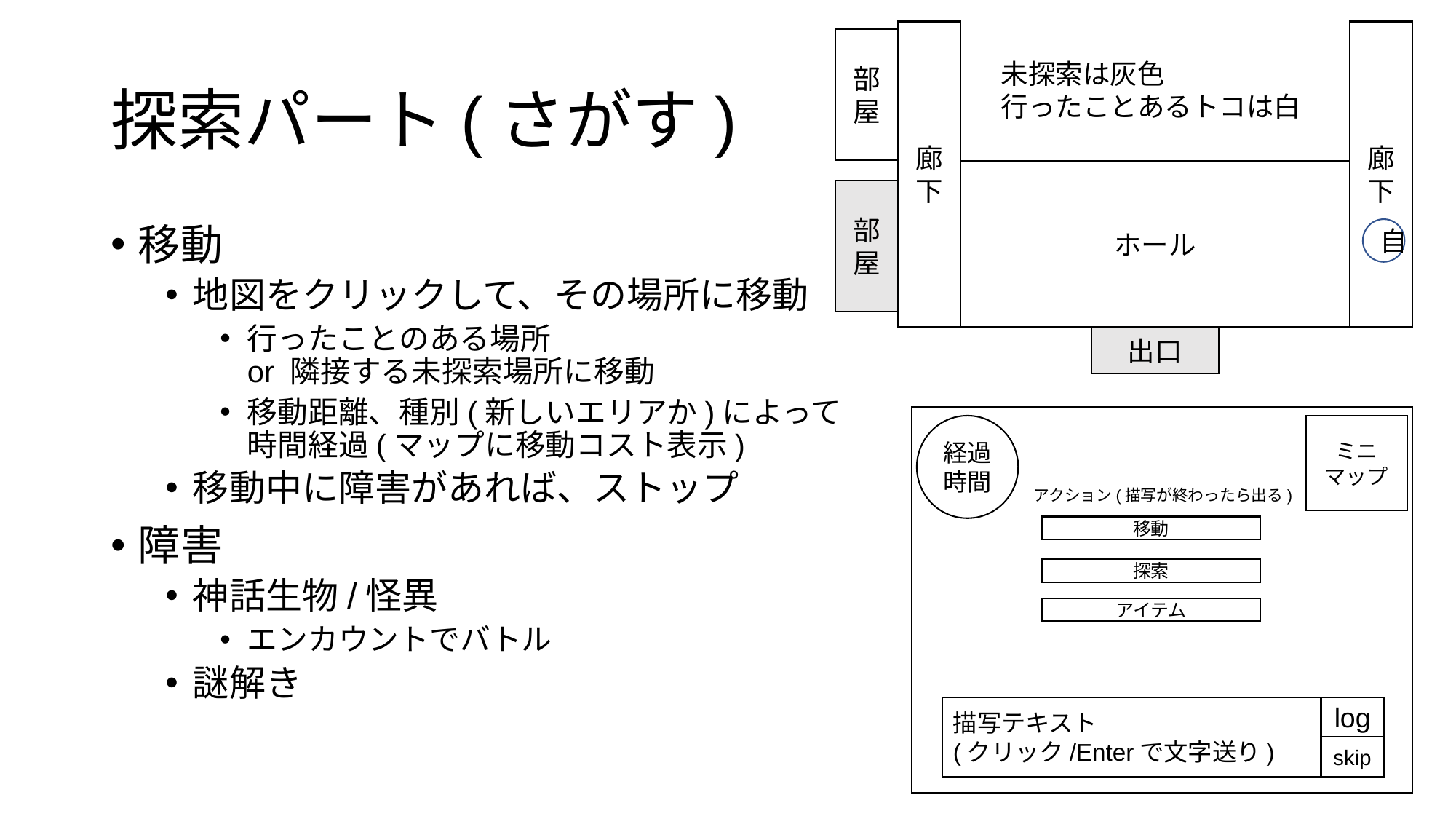

廊下
廊下
ホール
出口
部屋
部屋
# 探索パート(さがす)
未探索は灰色
行ったことあるトコは白
移動
地図をクリックして、その場所に移動
行ったことのある場所
or 隣接する未探索場所に移動
移動距離、種別(新しいエリアか)によって
時間経過(マップに移動コスト表示)
移動中に障害があれば、ストップ
障害
神話生物/怪異
エンカウントでバトル
謎解き
自

経過時間
ミニマップ
アクション(描写が終わったら出る)
移動
探索
アイテム
描写テキスト
(クリック/Enterで文字送り)
log
skip